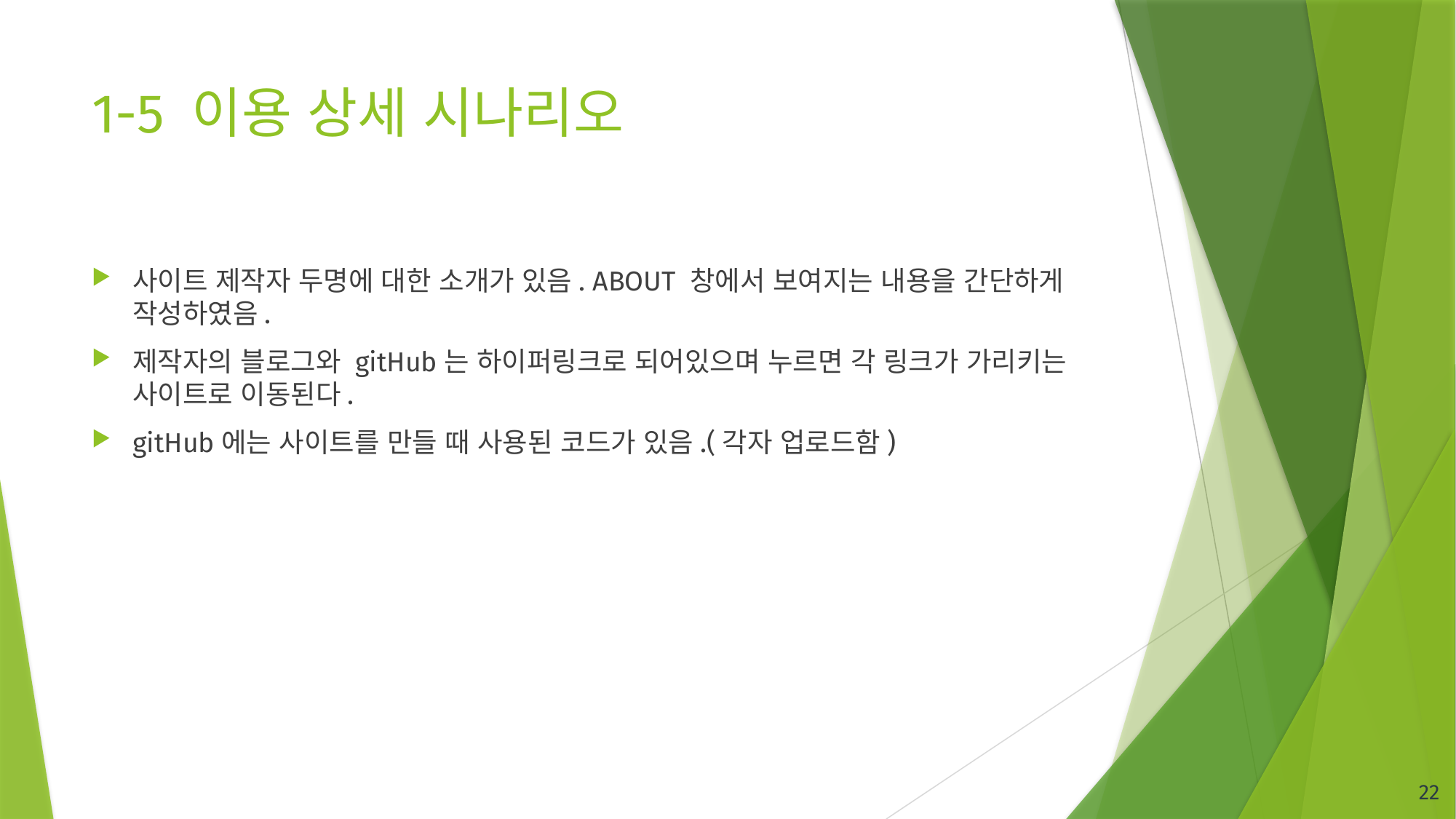

# 1-5 이용 상세 시나리오
사이트 제작자 두명에 대한 소개가 있음. ABOUT 창에서 보여지는 내용을 간단하게 작성하였음.
제작자의 블로그와 gitHub는 하이퍼링크로 되어있으며 누르면 각 링크가 가리키는 사이트로 이동된다.
gitHub에는 사이트를 만들 때 사용된 코드가 있음.(각자 업로드함)
22